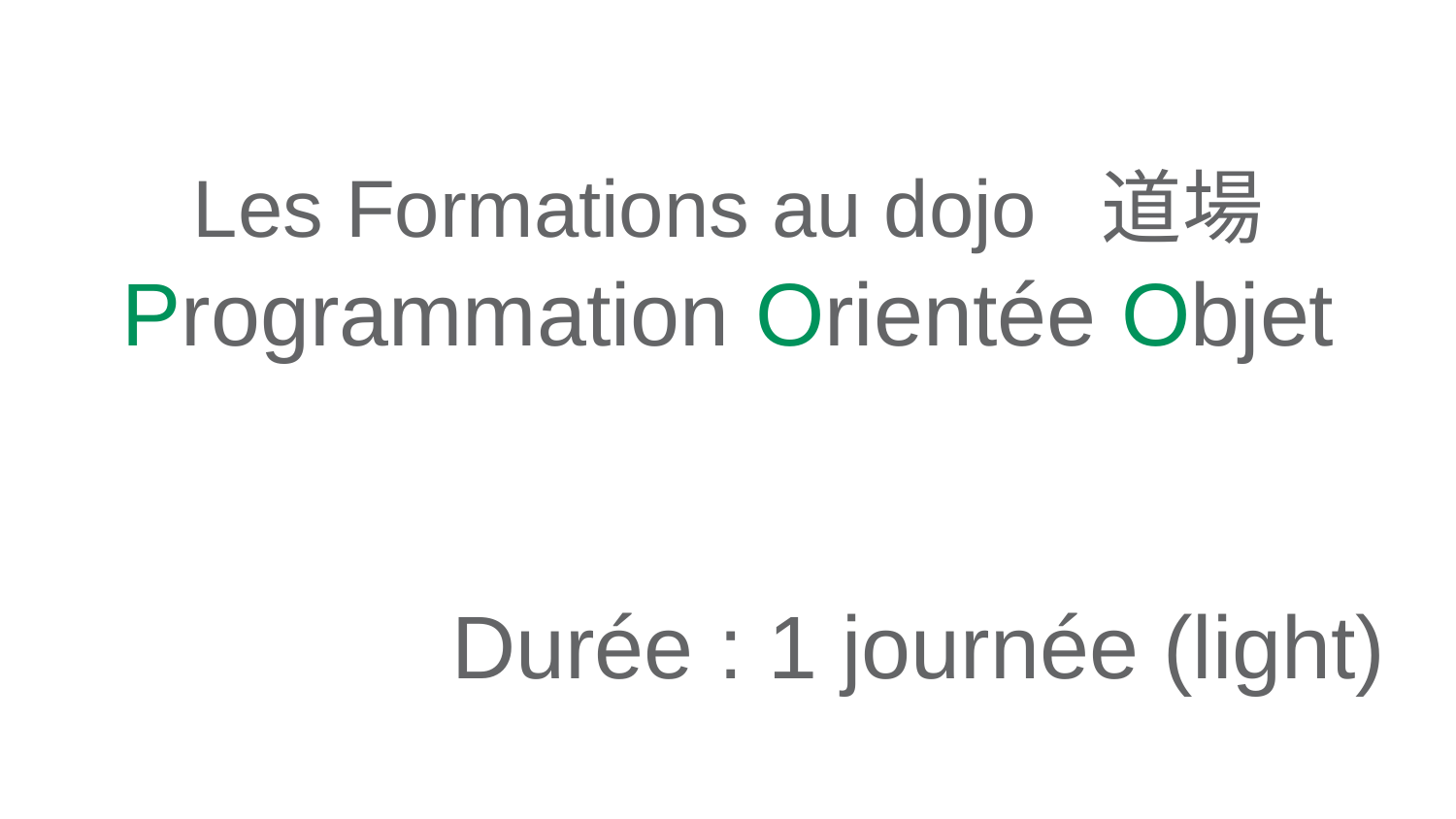

Les Formations au dojo  道場
Programmation Orientée Objet

Durée : 1 journée (light)